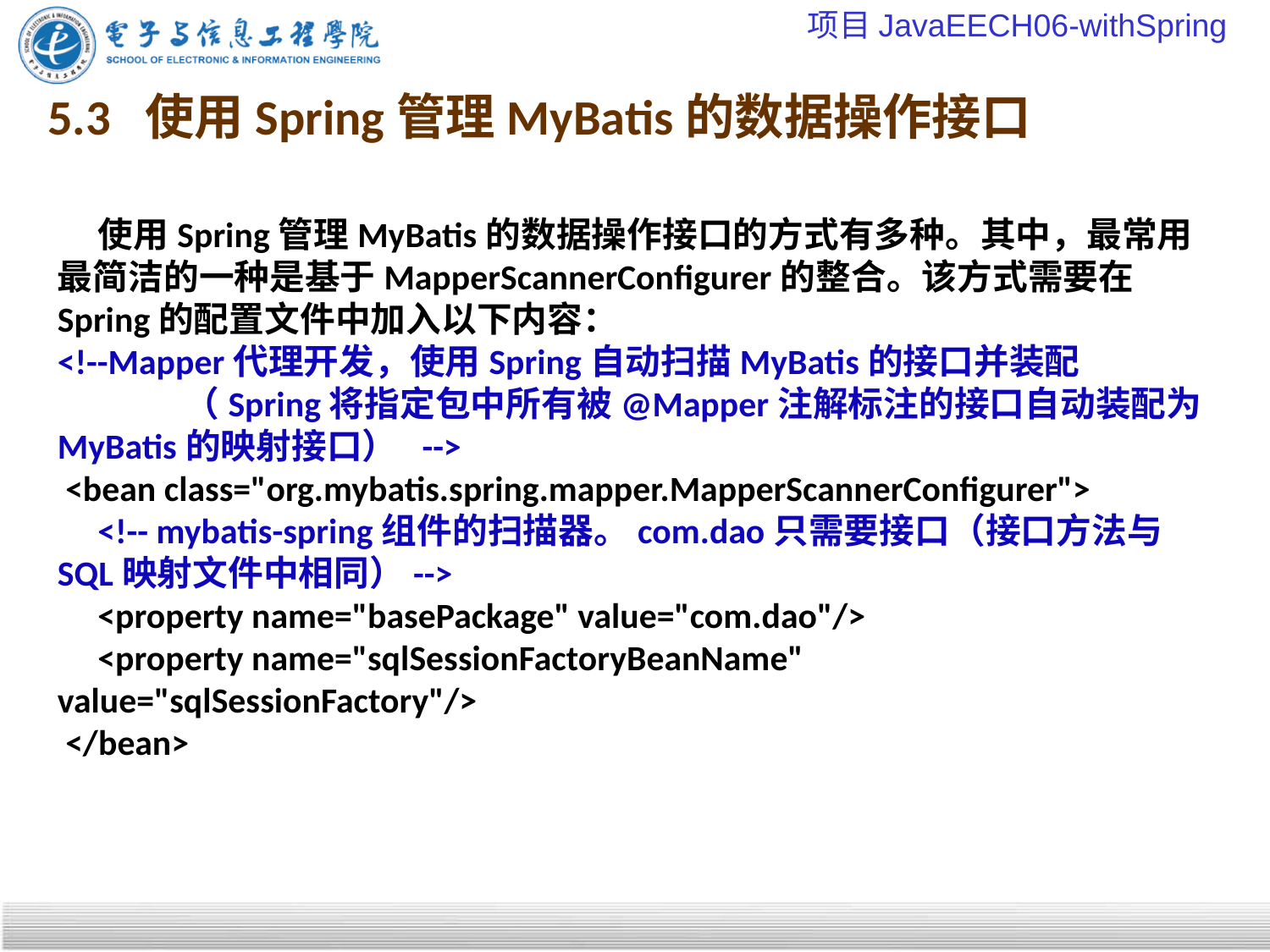

项目JavaEECH06-withSpring
# 5.3  使用Spring管理MyBatis的数据操作接口
    使用Spring管理MyBatis的数据操作接口的方式有多种。其中，最常用最简洁的一种是基于MapperScannerConfigurer的整合。该方式需要在Spring的配置文件中加入以下内容：
<!--Mapper代理开发，使用Spring自动扫描MyBatis的接口并装配
 	（Spring将指定包中所有被@Mapper注解标注的接口自动装配为MyBatis的映射接口）  -->
 <bean class="org.mybatis.spring.mapper.MapperScannerConfigurer">
     <!-- mybatis-spring组件的扫描器。com.dao只需要接口（接口方法与SQL映射文件中相同）-->
     <property name="basePackage" value="com.dao"/>
     <property name="sqlSessionFactoryBeanName" value="sqlSessionFactory"/>
 </bean>